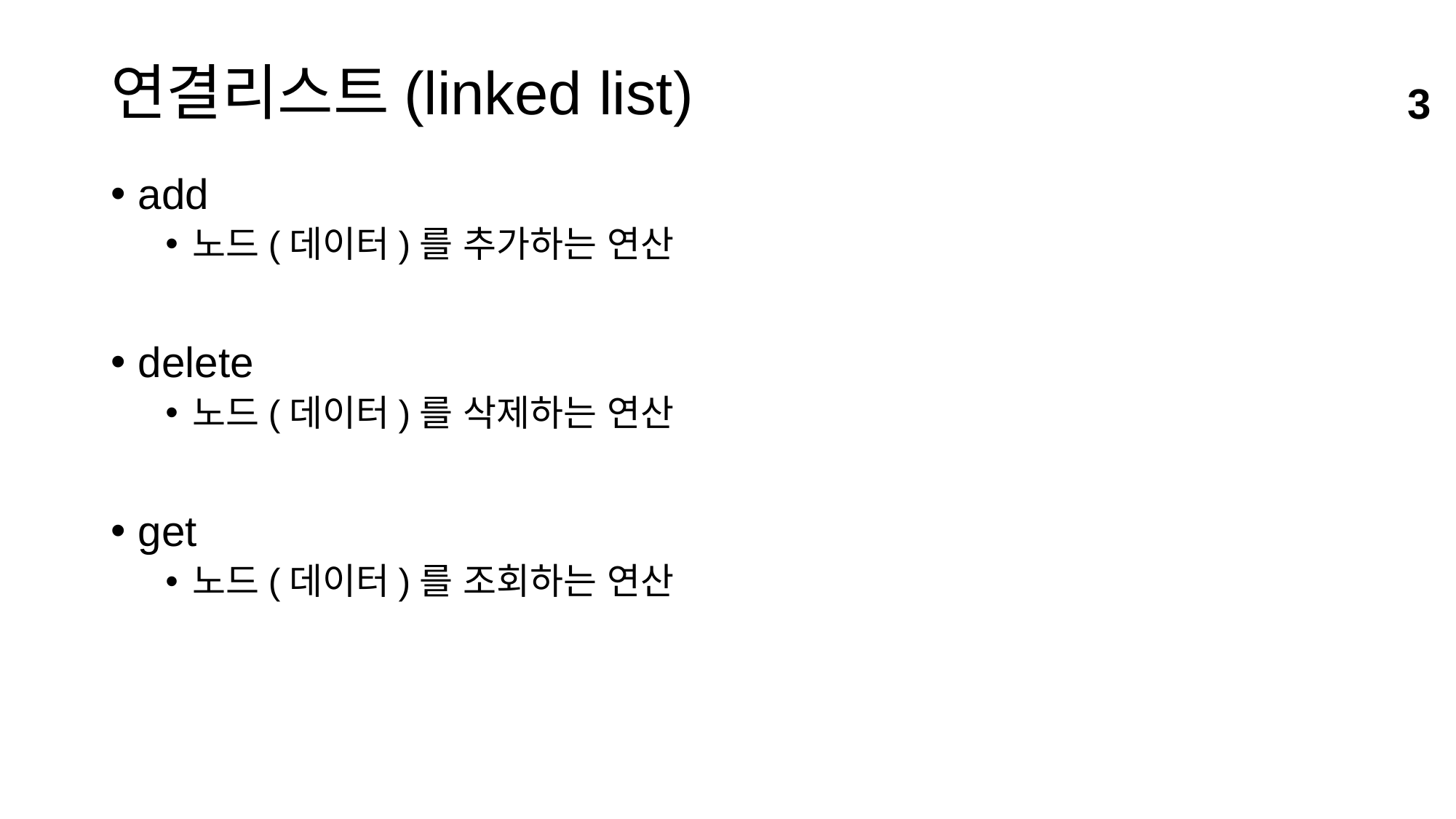

# 연결리스트(linked list)
3
add
노드(데이터)를 추가하는 연산

delete
노드(데이터)를 삭제하는 연산

get
노드(데이터)를 조회하는 연산